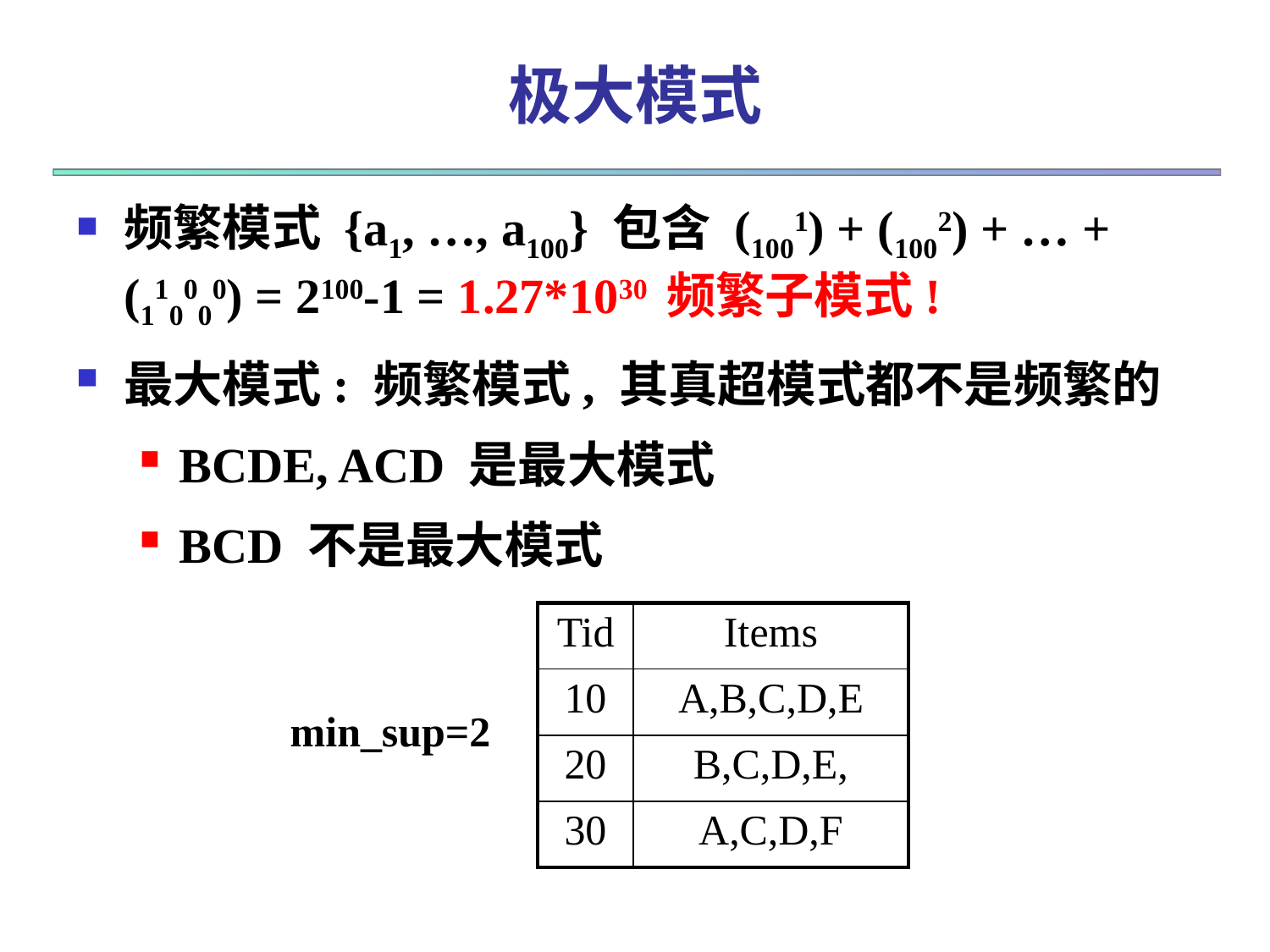

# 极大模式
频繁模式 {a1, …, a100} 包含 (1001) + (1002) + … + (110000) = 2100-1 = 1.27*1030 频繁子模式!
最大模式: 频繁模式, 其真超模式都不是频繁的
BCDE, ACD 是最大模式
BCD 不是最大模式
| Tid | Items |
| --- | --- |
| 10 | A,B,C,D,E |
| 20 | B,C,D,E, |
| 30 | A,C,D,F |
min_sup=2